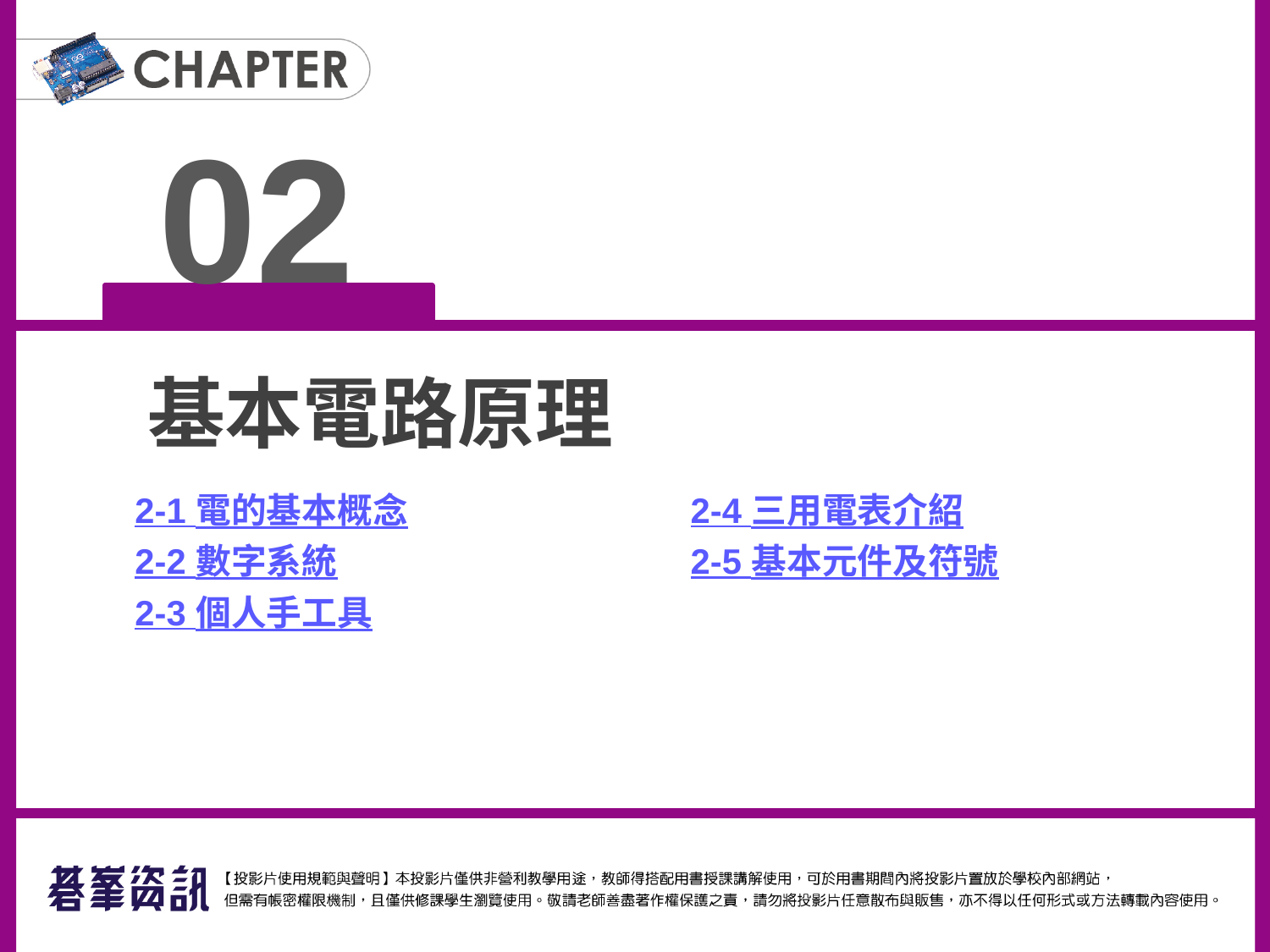

02
基本電路原理
2-1 電的基本概念
2-2 數字系統
2-3 個人手工具
2-4 三用電表介紹
2-5 基本元件及符號